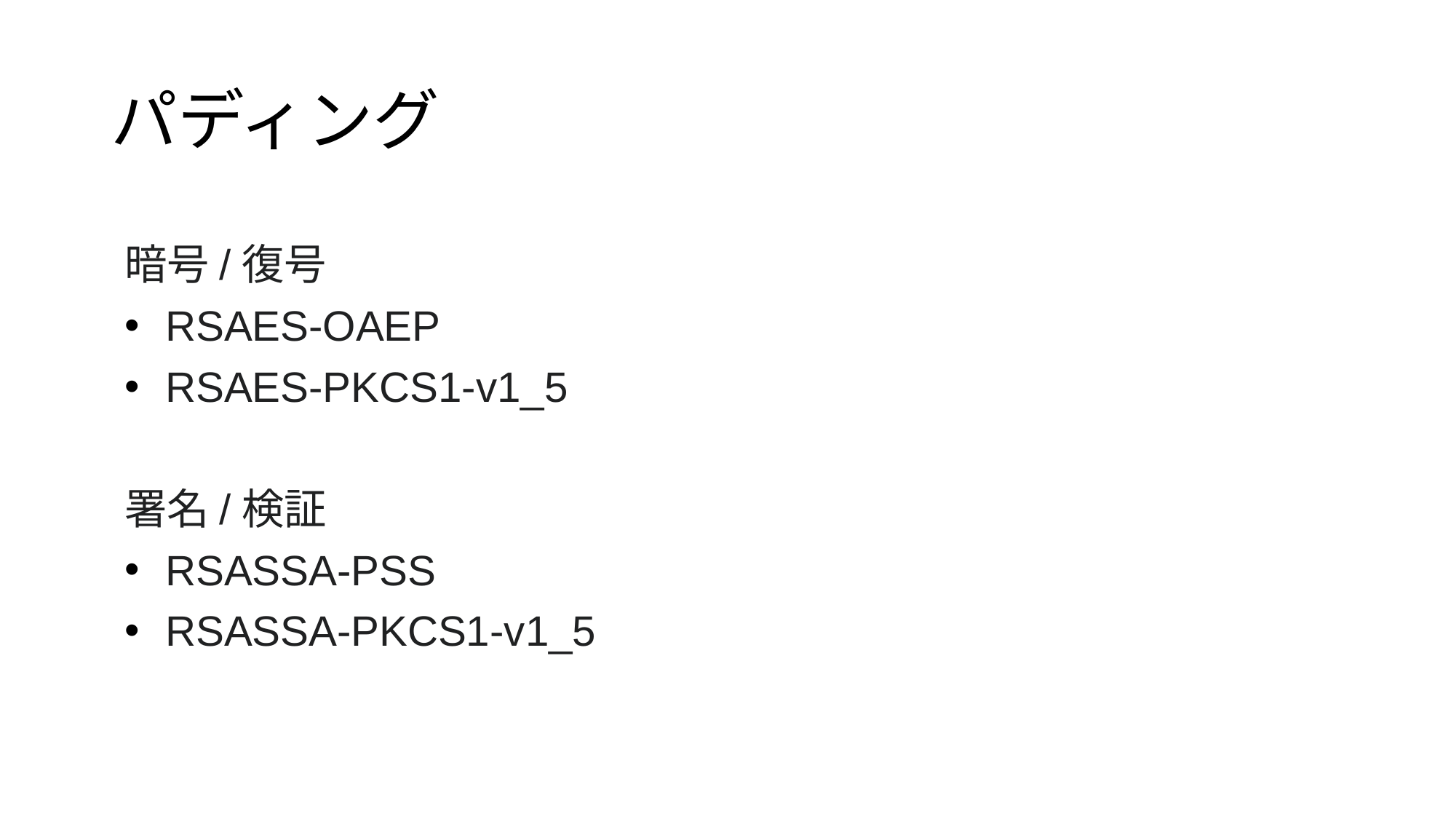

# パディング
暗号/復号
RSAES-OAEP
RSAES-PKCS1-v1_5

署名/検証
RSASSA-PSS
RSASSA-PKCS1-v1_5